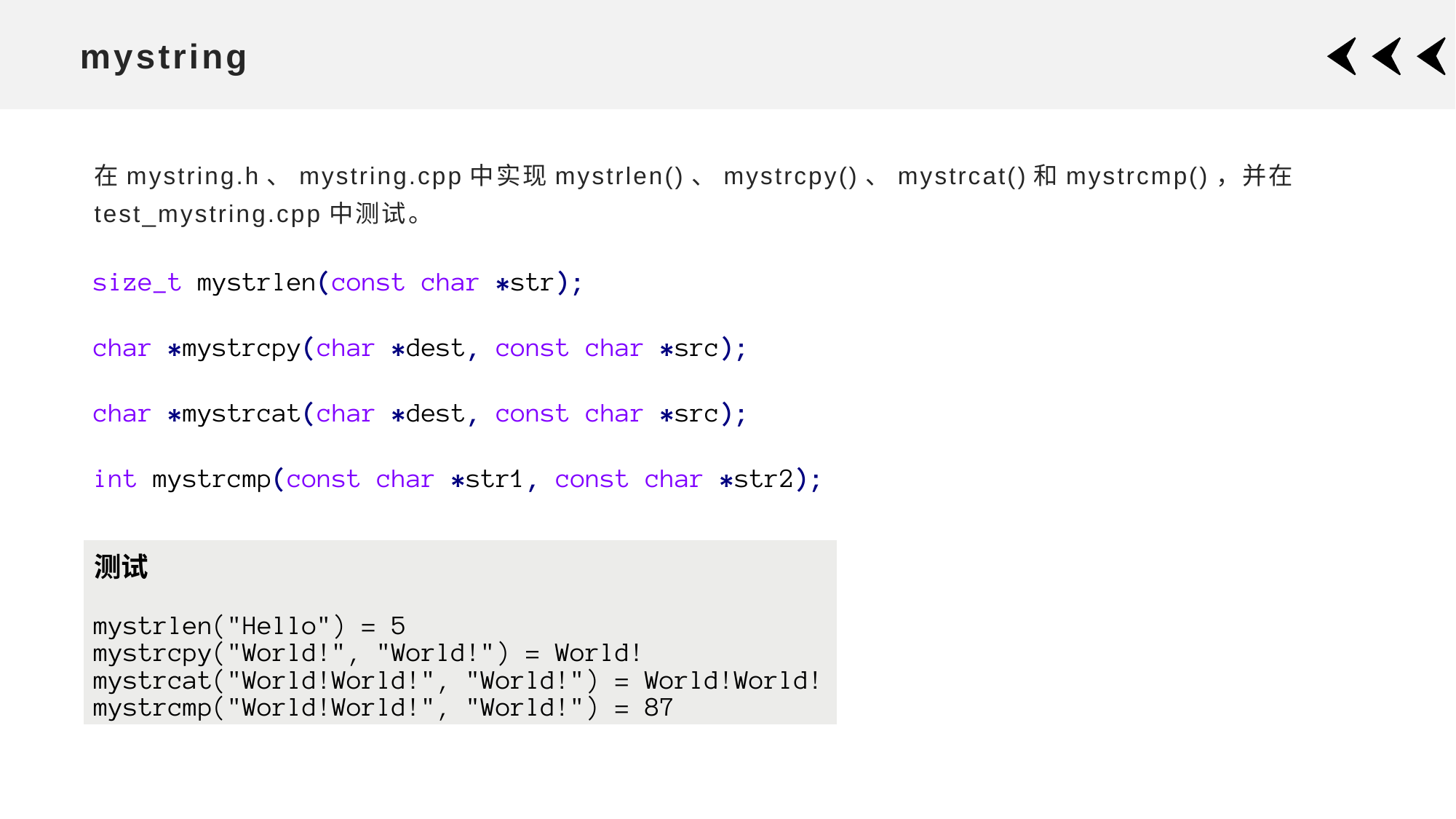

# mystring
在mystring.h、mystring.cpp中实现mystrlen()、mystrcpy()、mystrcat()和mystrcmp()，并在test_mystring.cpp中测试。
size_t mystrlen(const char *str);

char *mystrcpy(char *dest, const char *src);

char *mystrcat(char *dest, const char *src);

int mystrcmp(const char *str1, const char *str2);
| 测试 mystrlen("Hello") = 5 mystrcpy("World!", "World!") = World! mystrcat("World!World!", "World!") = World!World! mystrcmp("World!World!", "World!") = 87 |
| --- |